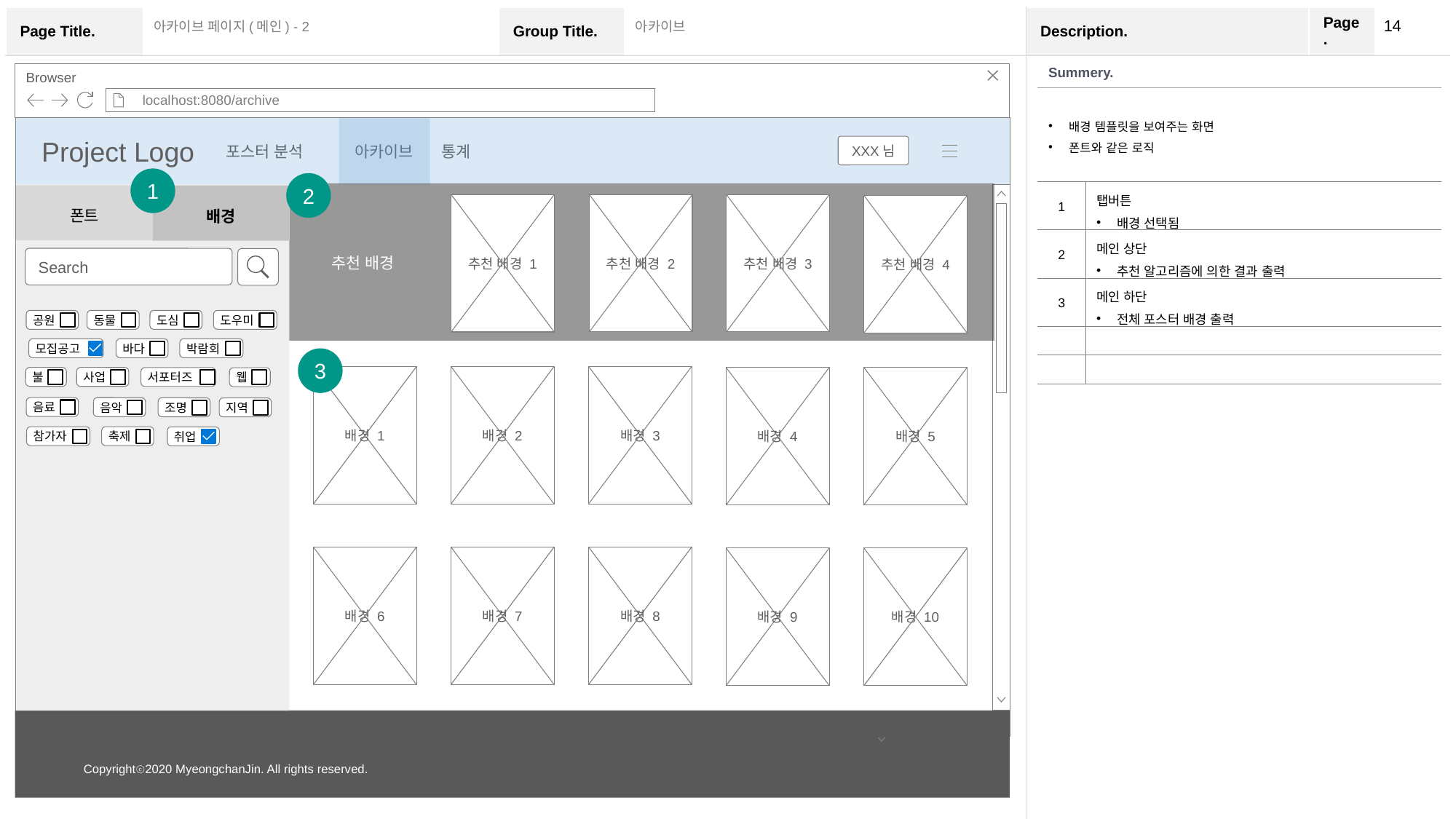

아카이브 페이지(메인) - 2
아카이브
| Summery. |  |  |
| --- | --- | --- |
| 배경 템플릿을 보여주는 화면 폰트와 같은 로직 |  |  |
| 1 | 탭버튼 배경 선택됨 |  |
| 2 | 메인 상단 추천 알고리즘에 의한 결과 출력 |  |
| 3 | 메인 하단 전체 포스터 배경 출력 |  |
|  |  |  |
|  |  |  |
localhost:8080/archive
1
2

폰트
배경

추천 배경 2

추천 배경 3

추천 배경 1

추천 배경 4

추천 배경
Search

도우미

도심

동물

공원

박람회

모집공고

바다

3

배경 3

배경 1
배경 2

사업

불

배경 4

배경 5
서포터즈

웹

음료

음악

조명

지역

축제

참가자

취업

배경 8
배경 6

배경 7

배경 9
배경 10